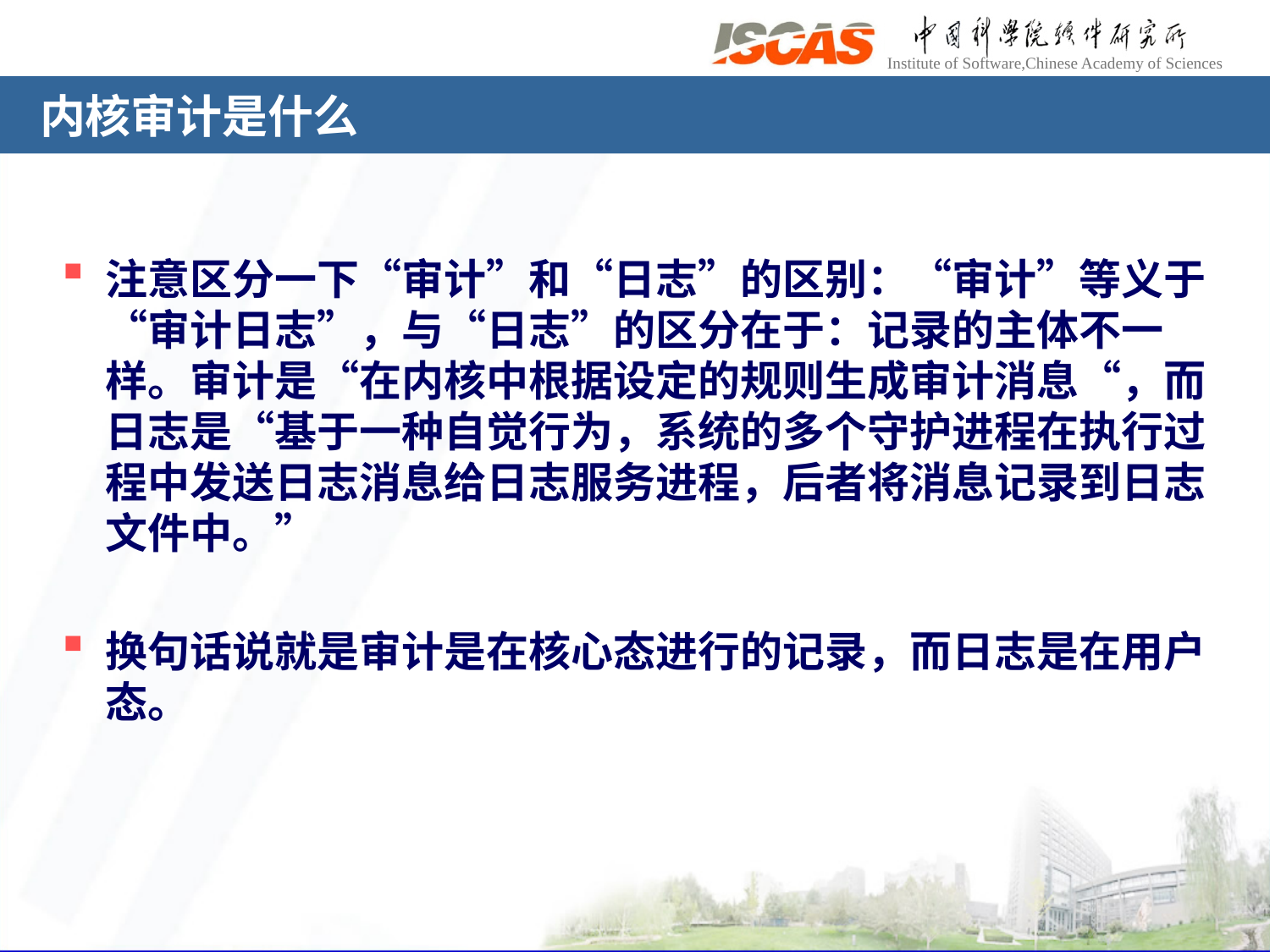

# 内核审计是什么
注意区分一下“审计”和“日志”的区别：“审计”等义于“审计日志”，与“日志”的区分在于：记录的主体不一样。审计是“在内核中根据设定的规则生成审计消息“，而日志是“基于一种自觉行为，系统的多个守护进程在执行过程中发送日志消息给日志服务进程，后者将消息记录到日志文件中。”

换句话说就是审计是在核心态进行的记录，而日志是在用户态。